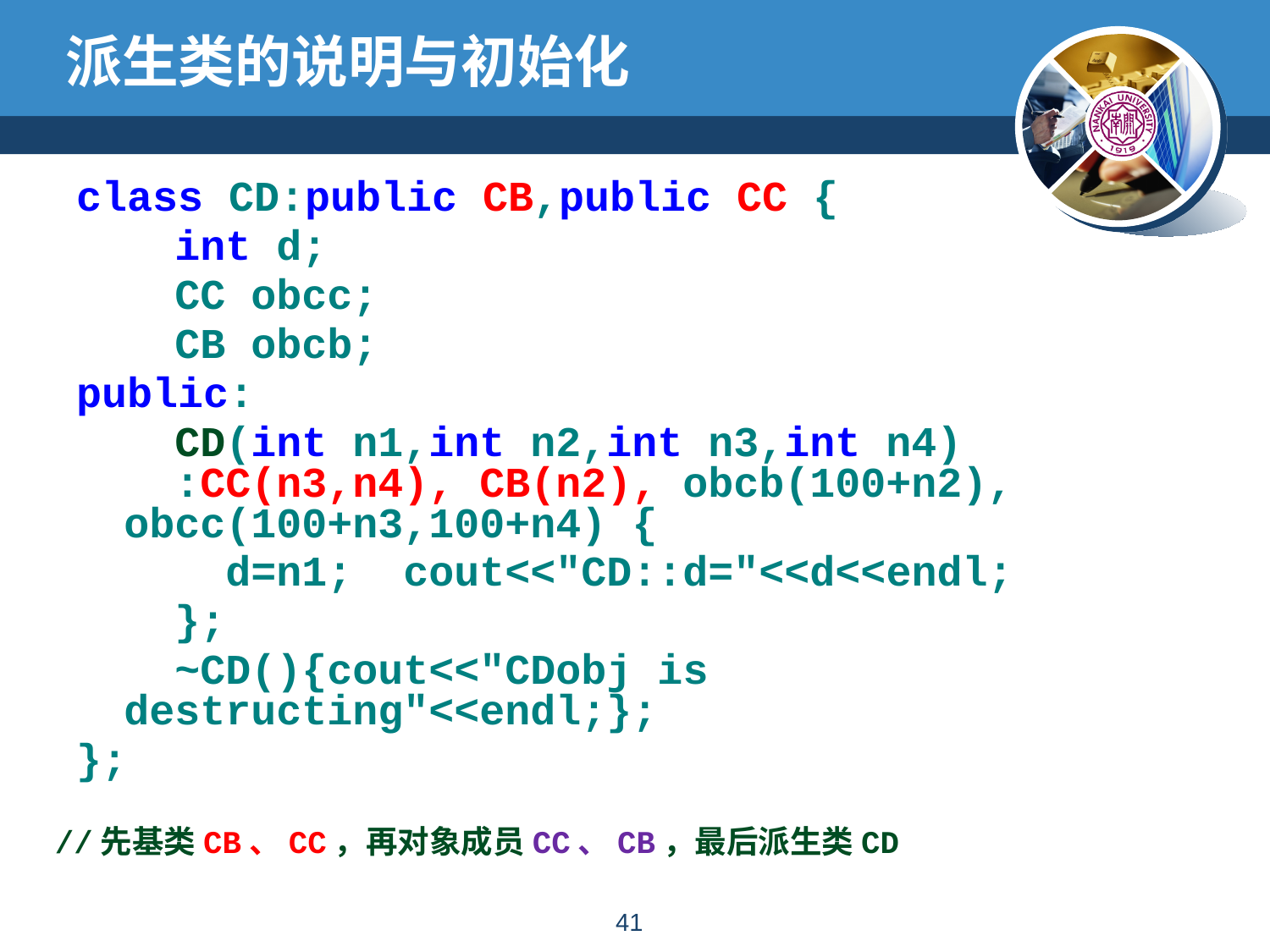

# 派生类的说明与初始化
class CD:public CB,public CC {
	  int d;
	  CC obcc;
	  CB obcb;
public:
	  CD(int n1,int n2,int n3,int n4)		  :CC(n3,n4), CB(n2), obcb(100+n2),     obcc(100+n3,100+n4) {
	    d=n1;	 cout<<"CD::d="<<d<<endl;
	  };
	  ~CD(){cout<<"CDobj is destructing"<<endl;};
};

//先基类CB、CC，再对象成员CC、CB，最后派生类CD
41